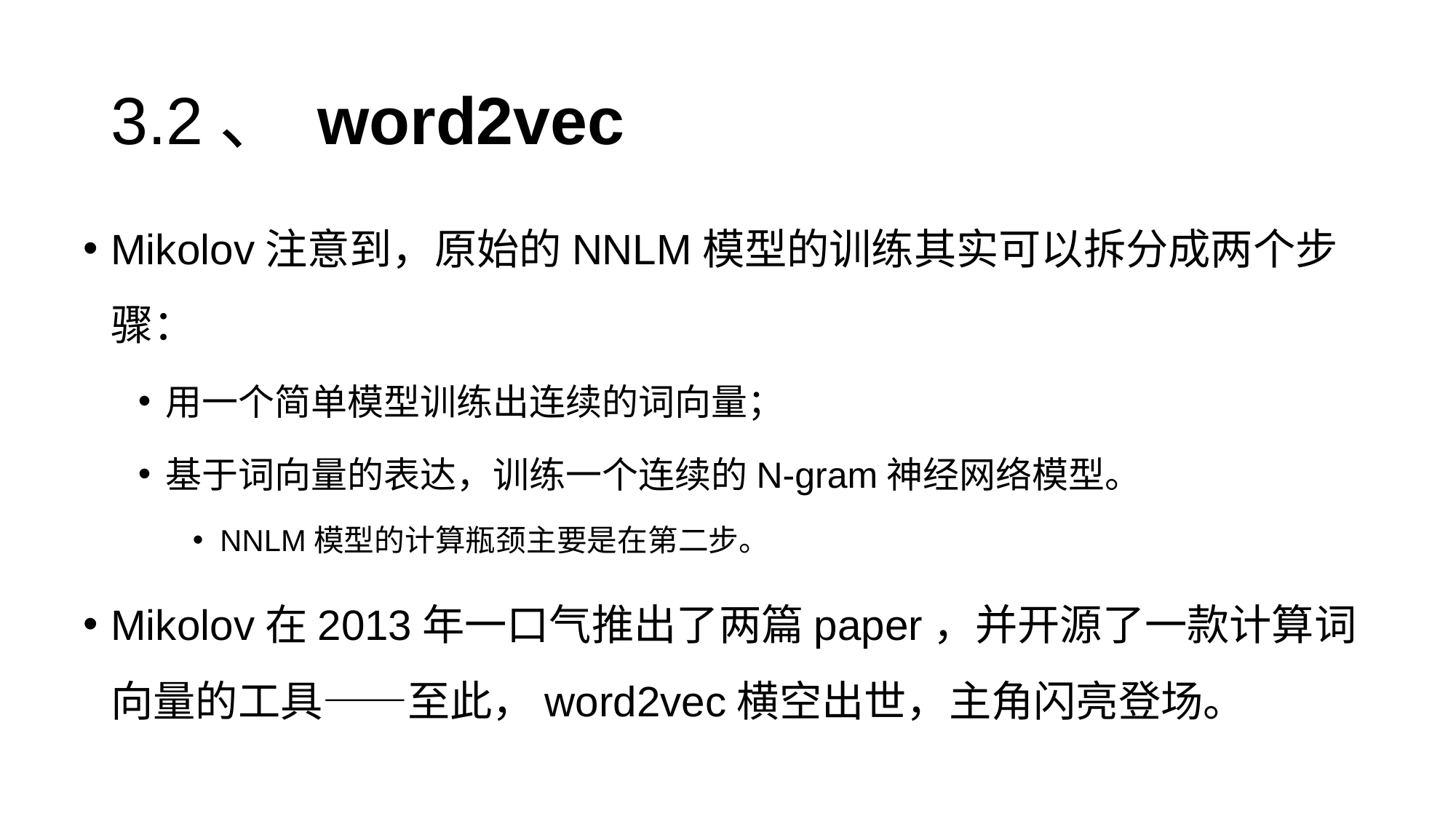

# 3.2、 word2vec
Mikolov注意到，原始的NNLM模型的训练其实可以拆分成两个步骤：
用一个简单模型训练出连续的词向量；
基于词向量的表达，训练一个连续的N-gram神经网络模型。
NNLM模型的计算瓶颈主要是在第二步。
Mikolov在2013年一口气推出了两篇paper，并开源了一款计算词向量的工具——至此，word2vec横空出世，主角闪亮登场。